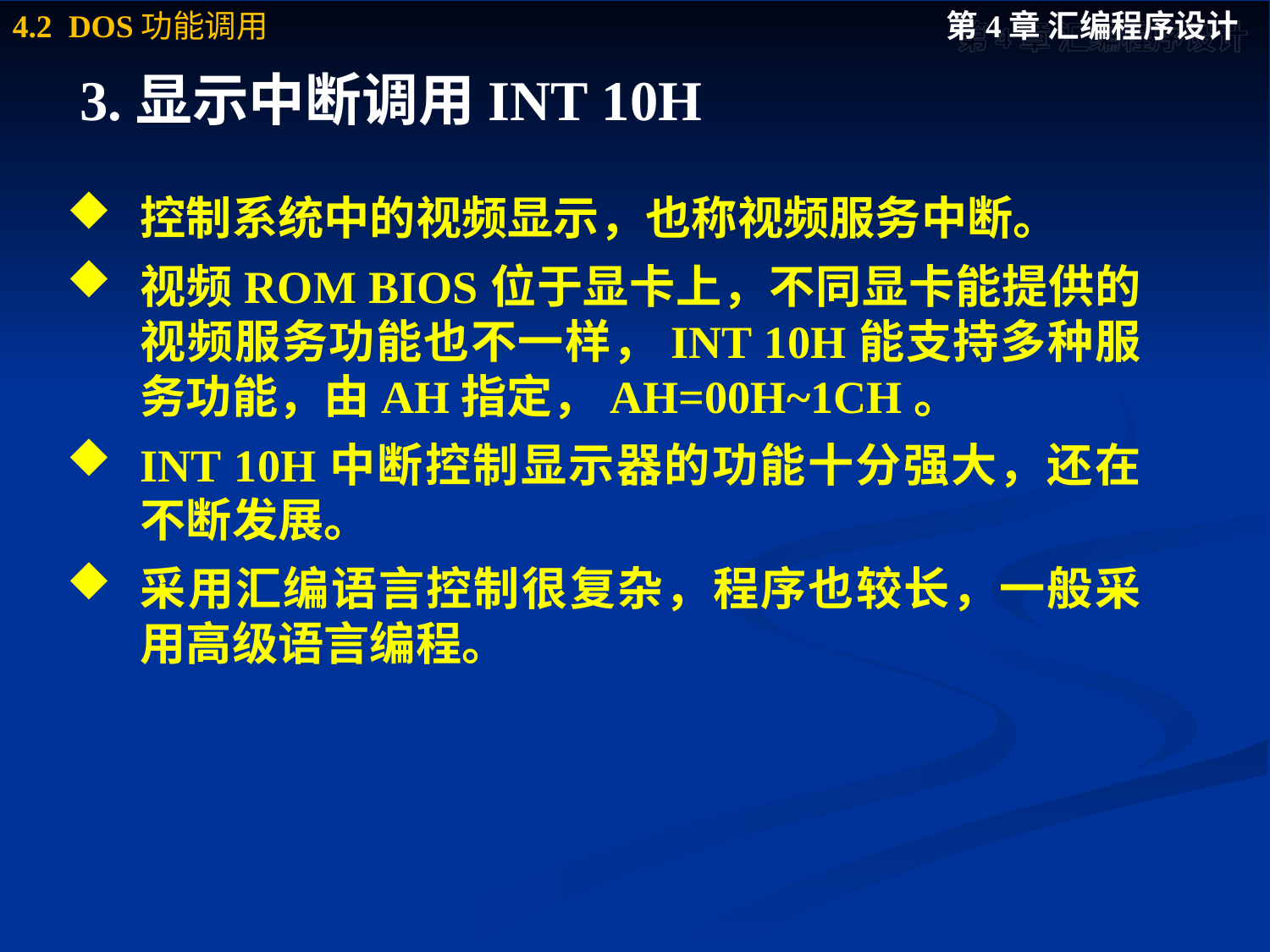

# 3.显示中断调用INT 10H
控制系统中的视频显示，也称视频服务中断。
视频ROM BIOS位于显卡上，不同显卡能提供的视频服务功能也不一样，INT 10H能支持多种服务功能，由AH指定，AH=00H~1CH。
INT 10H中断控制显示器的功能十分强大，还在不断发展。
采用汇编语言控制很复杂，程序也较长，一般采用高级语言编程。